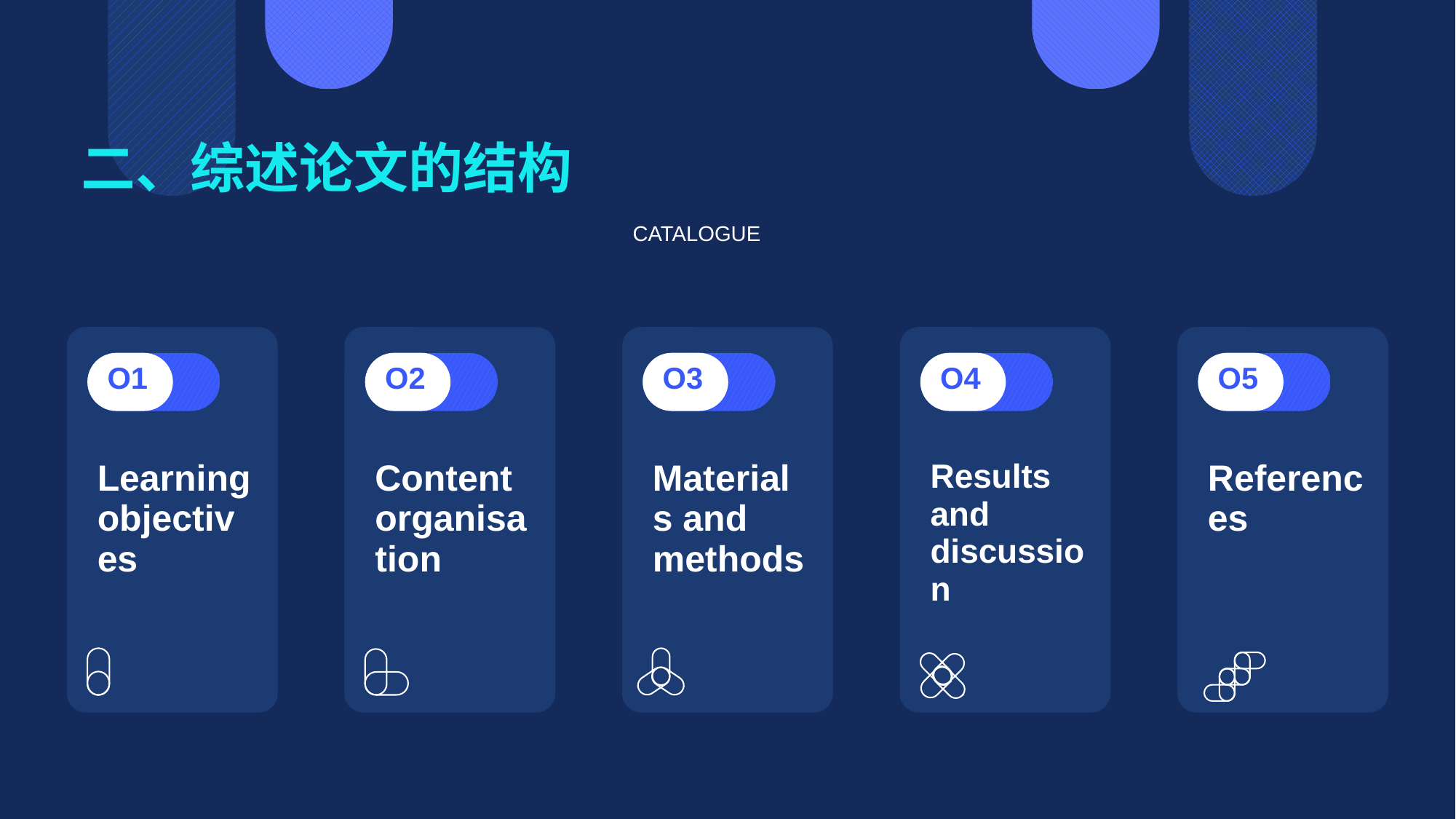

二、综述论文的结构
catalogue

O1
O2
O3
O4
O5
Learning objectives
Content organisation
Materials and methods
Results and discussion
References